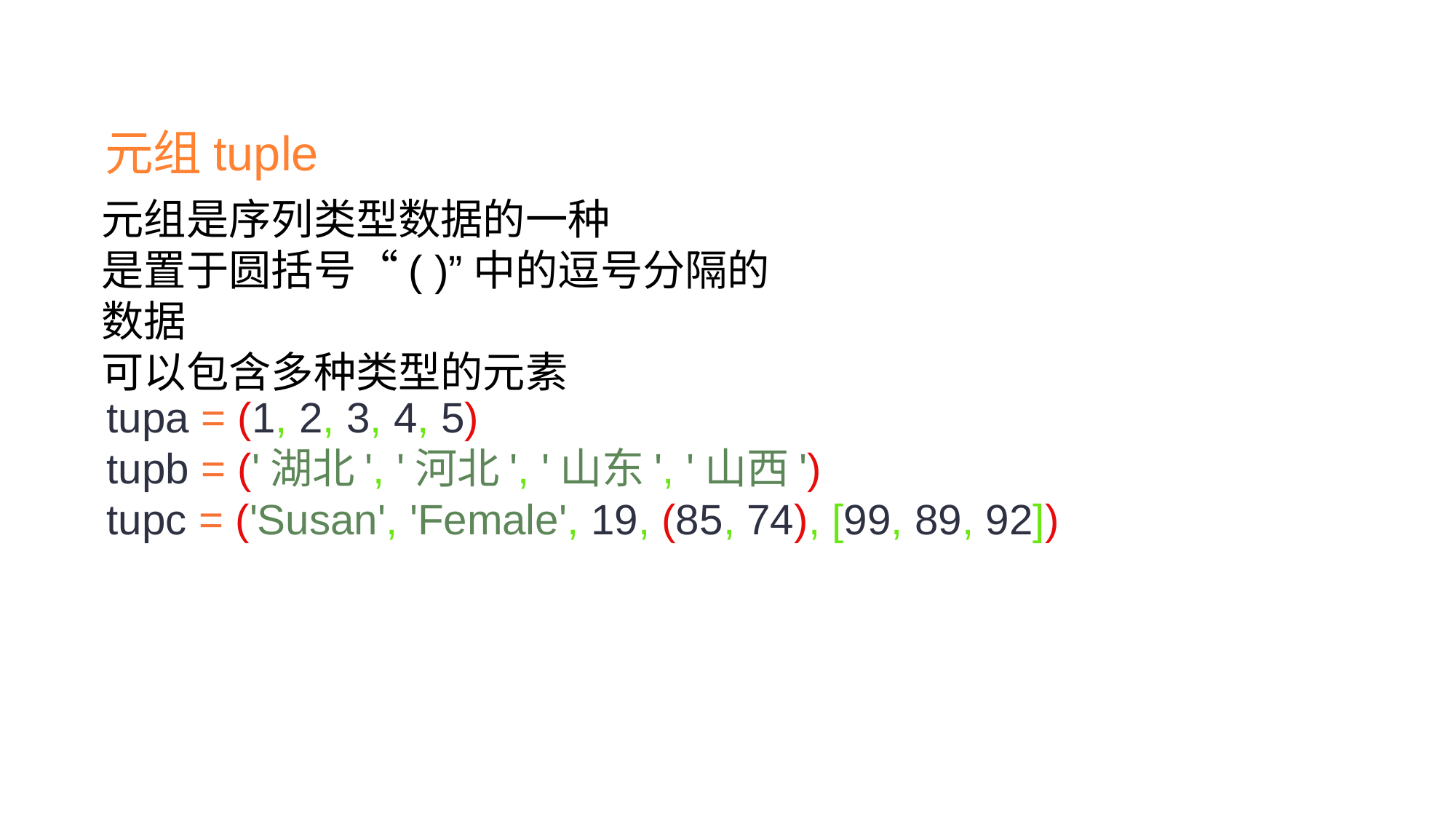

元组tuple
元组是序列类型数据的一种
是置于圆括号“( )”中的逗号分隔的数据
可以包含多种类型的元素
tupa = (1, 2, 3, 4, 5)
tupb = ('湖北', '河北', '山东', '山西')
tupc = ('Susan', 'Female', 19, (85, 74), [99, 89, 92])